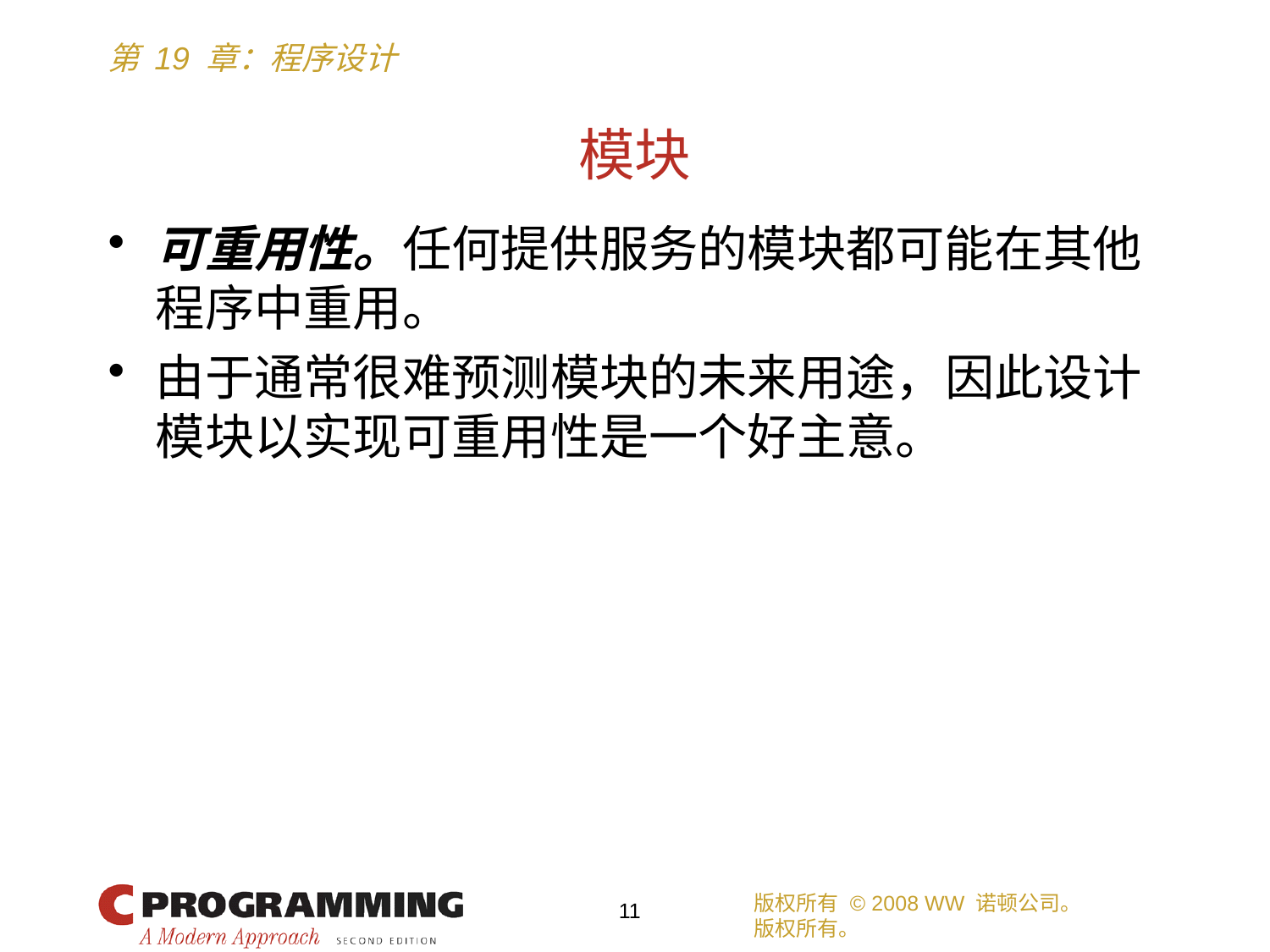

# 模块
可重用性。任何提供服务的模块都可能在其他程序中重用。
由于通常很难预测模块的未来用途，因此设计模块以实现可重用性是一个好主意。
版权所有 © 2008 WW 诺顿公司。
版权所有。
11